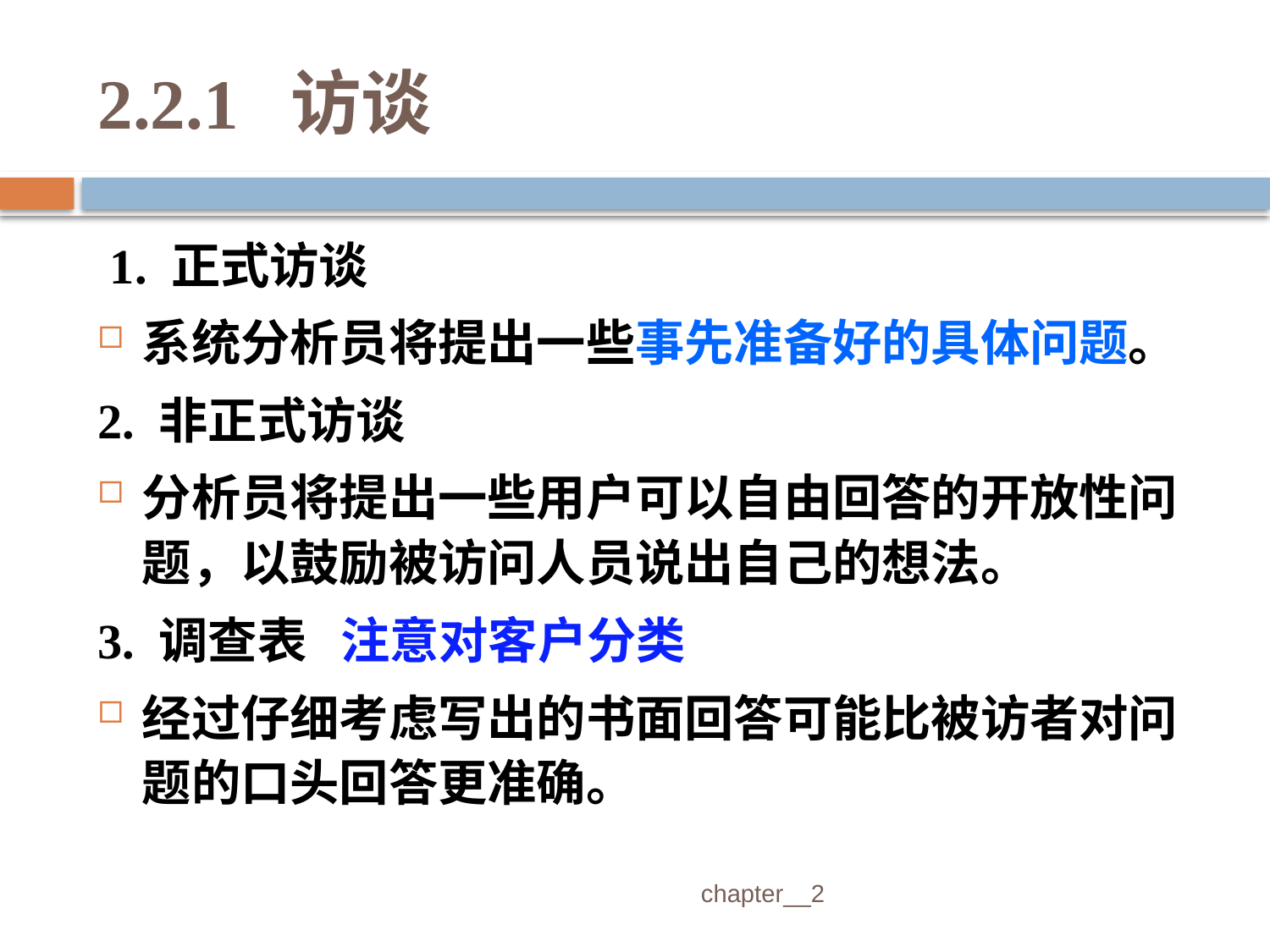

# 2.2.1  访谈
10
 1. 正式访谈
系统分析员将提出一些事先准备好的具体问题。
2. 非正式访谈
分析员将提出一些用户可以自由回答的开放性问题，以鼓励被访问人员说出自己的想法。
3. 调查表   注意对客户分类
经过仔细考虑写出的书面回答可能比被访者对问题的口头回答更准确。
 chapter__2